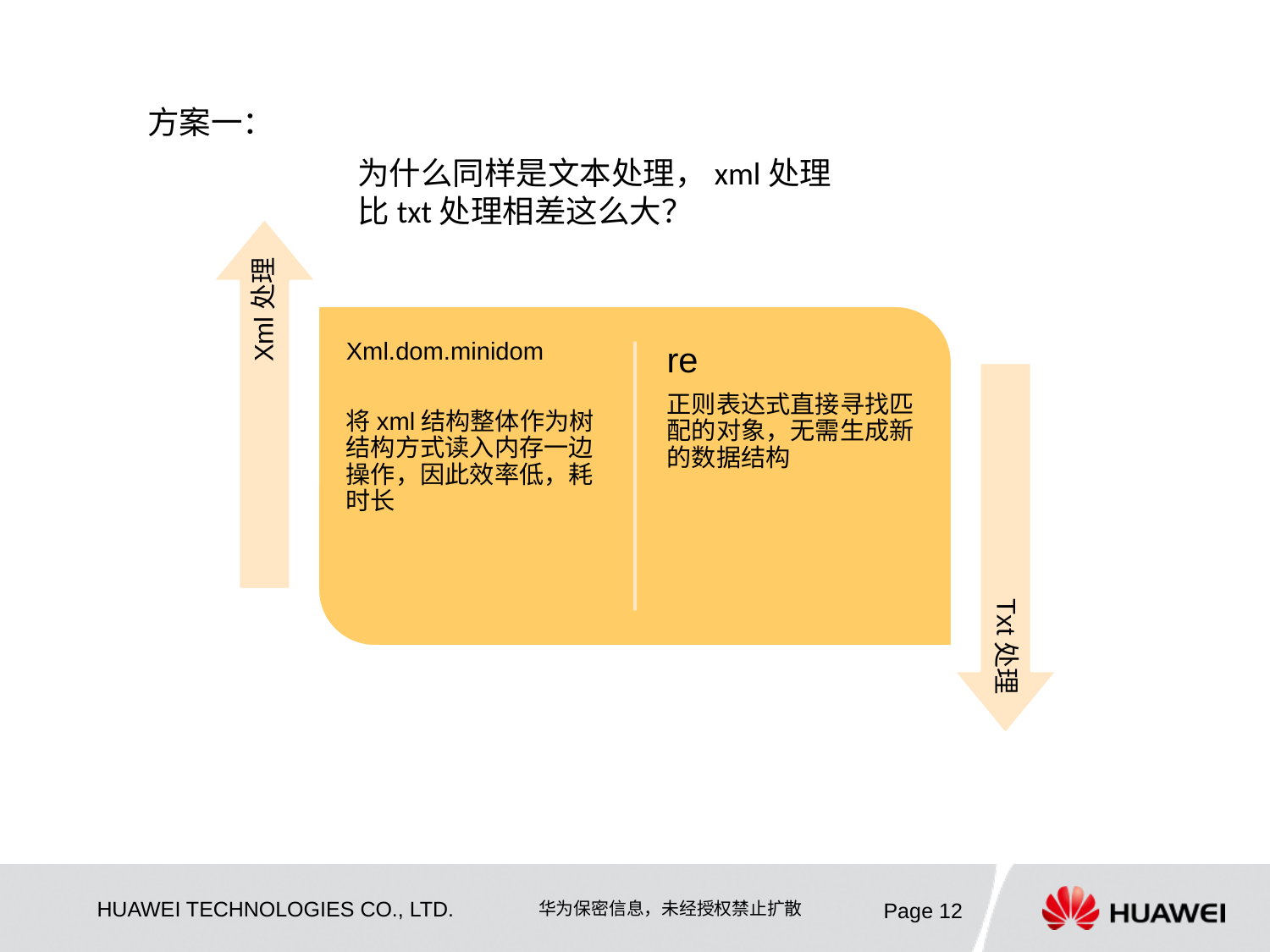

方案一：
为什么同样是文本处理，xml处理比txt处理相差这么大？
Xml.dom.minidom

将xml结构整体作为树结构方式读入内存一边操作，因此效率低，耗时长
re
正则表达式直接寻找匹配的对象，无需生成新的数据结构
Xml处理
Txt处理